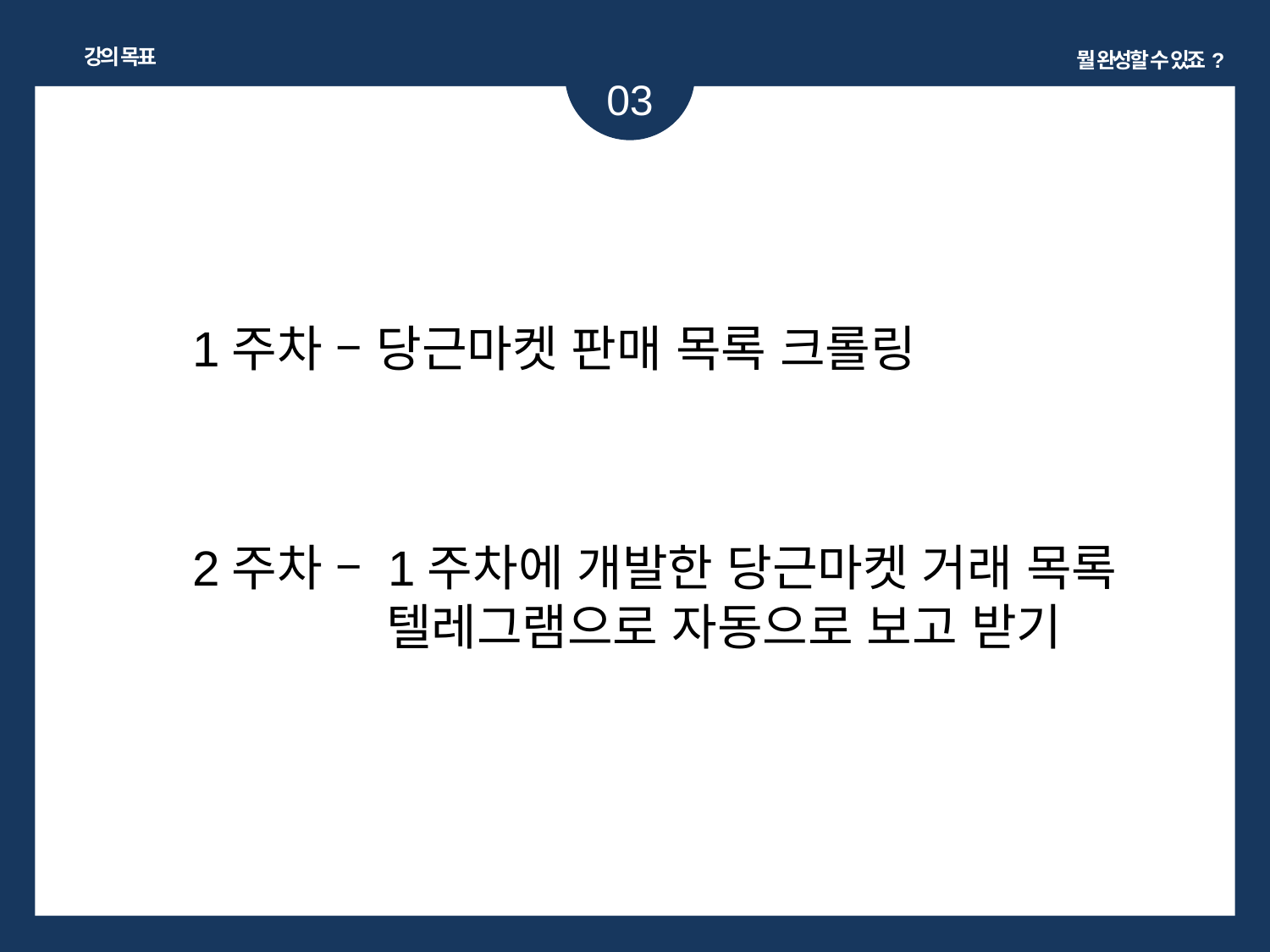

강의 목표
뭘 완성할 수 있죠?
03

1주차 – 당근마켓 판매 목록 크롤링
2주차 – 1주차에 개발한 당근마켓 거래 목록
	    텔레그램으로 자동으로 보고 받기